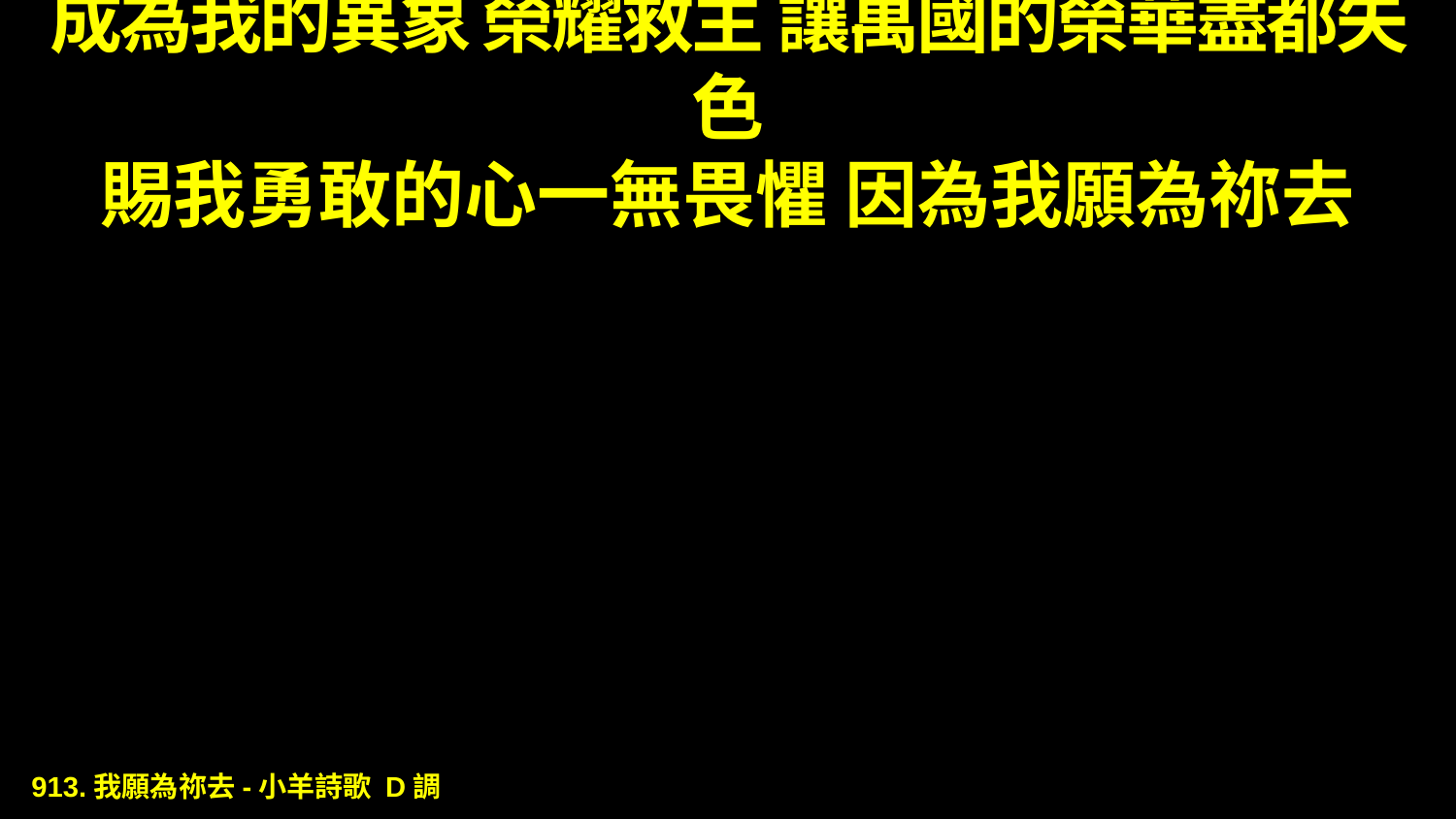

# 成為我的異象 榮耀救主 讓萬國的榮華盡都失色 賜我勇敢的心一無畏懼 因為我願為祢去
913.我願為祢去-小羊詩歌 D調